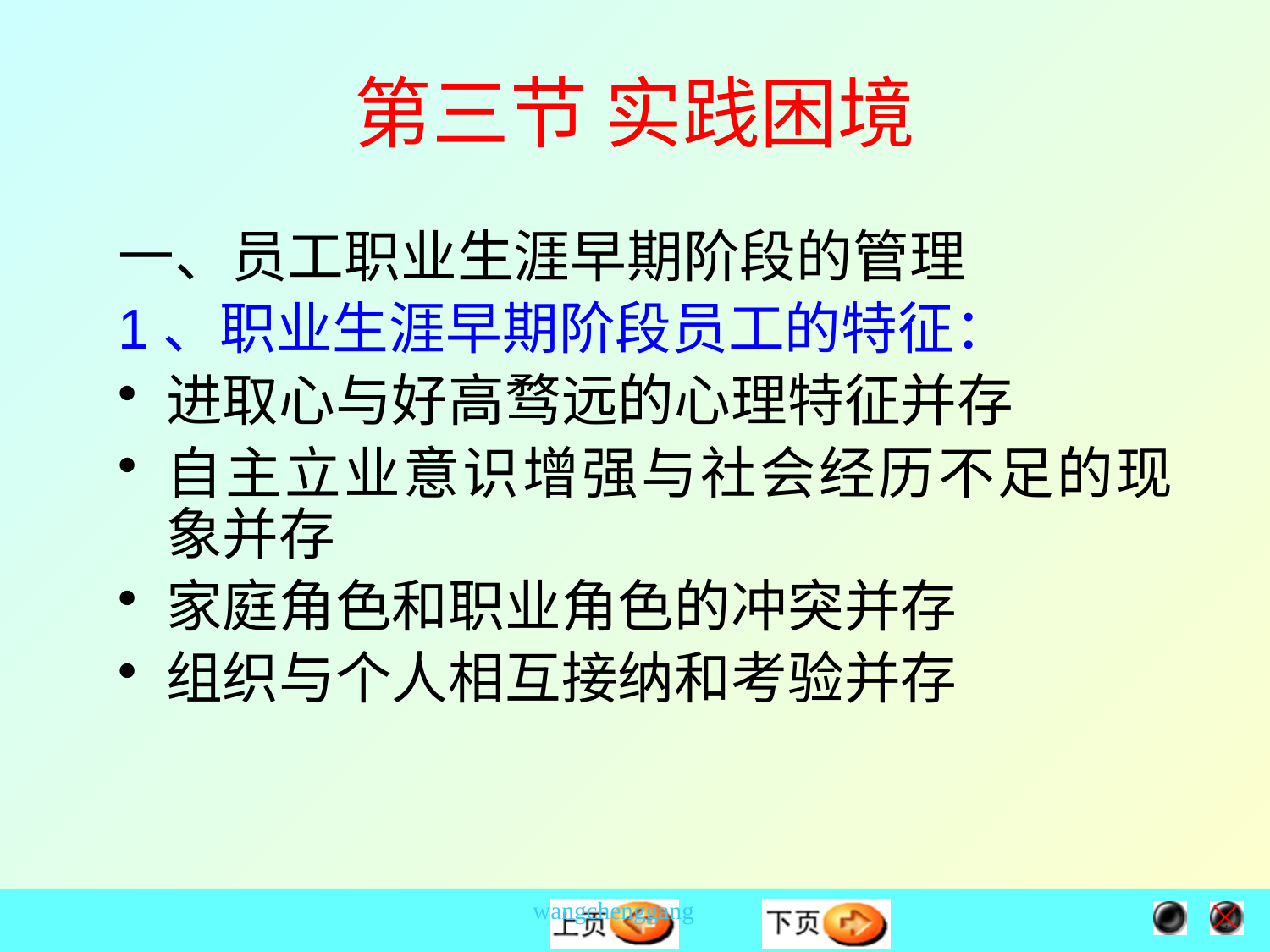

# 第三节 实践困境
一、员工职业生涯早期阶段的管理
1、职业生涯早期阶段员工的特征：
进取心与好高骛远的心理特征并存
自主立业意识增强与社会经历不足的现象并存
家庭角色和职业角色的冲突并存
组织与个人相互接纳和考验并存
wangchenggang